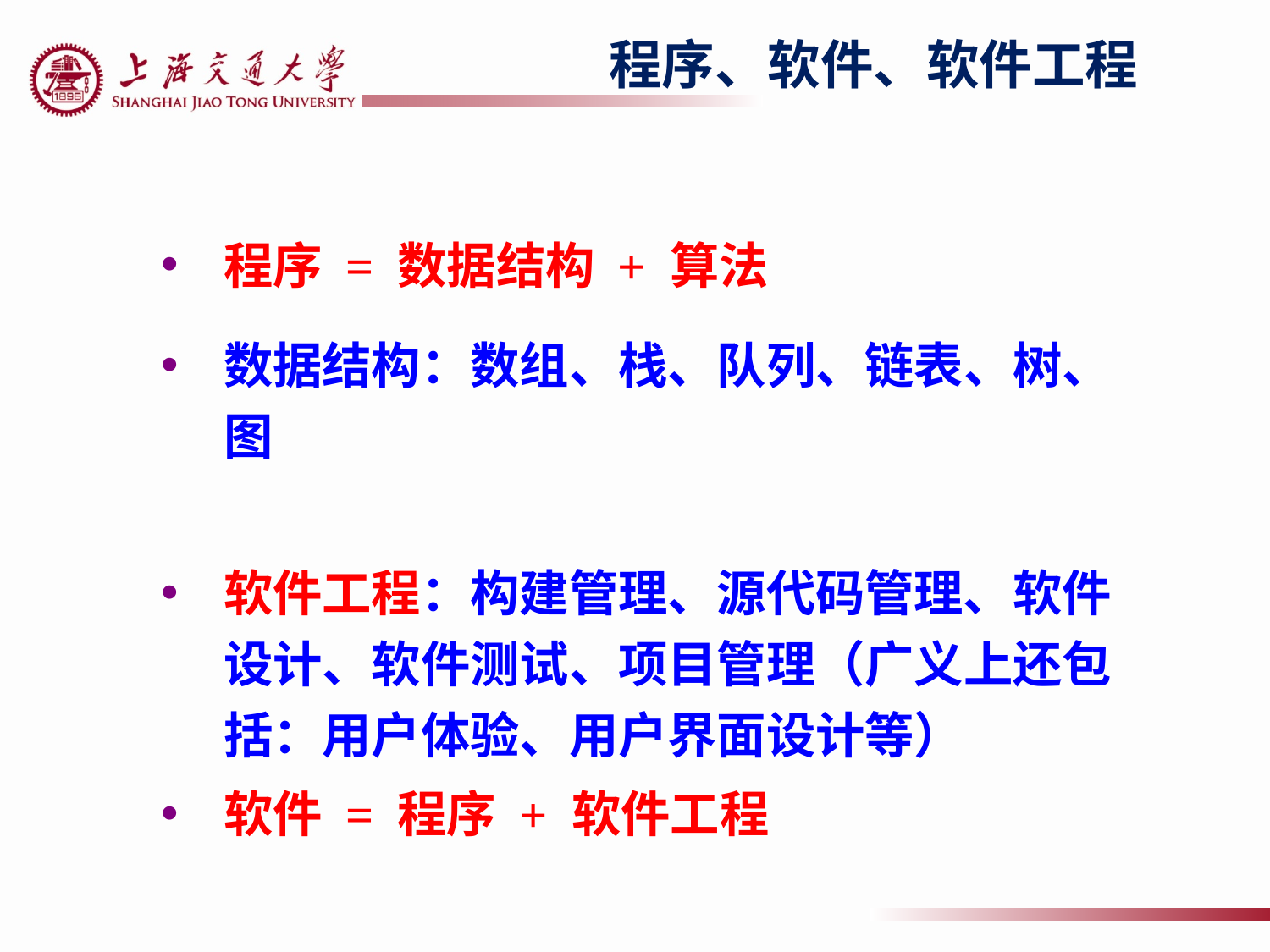

程序、软件、软件工程
程序 = 数据结构 + 算法

数据结构：数组、栈、队列、链表、树、图

软件工程：构建管理、源代码管理、软件设计、软件测试、项目管理（广义上还包括：用户体验、用户界面设计等）
软件 = 程序 + 软件工程